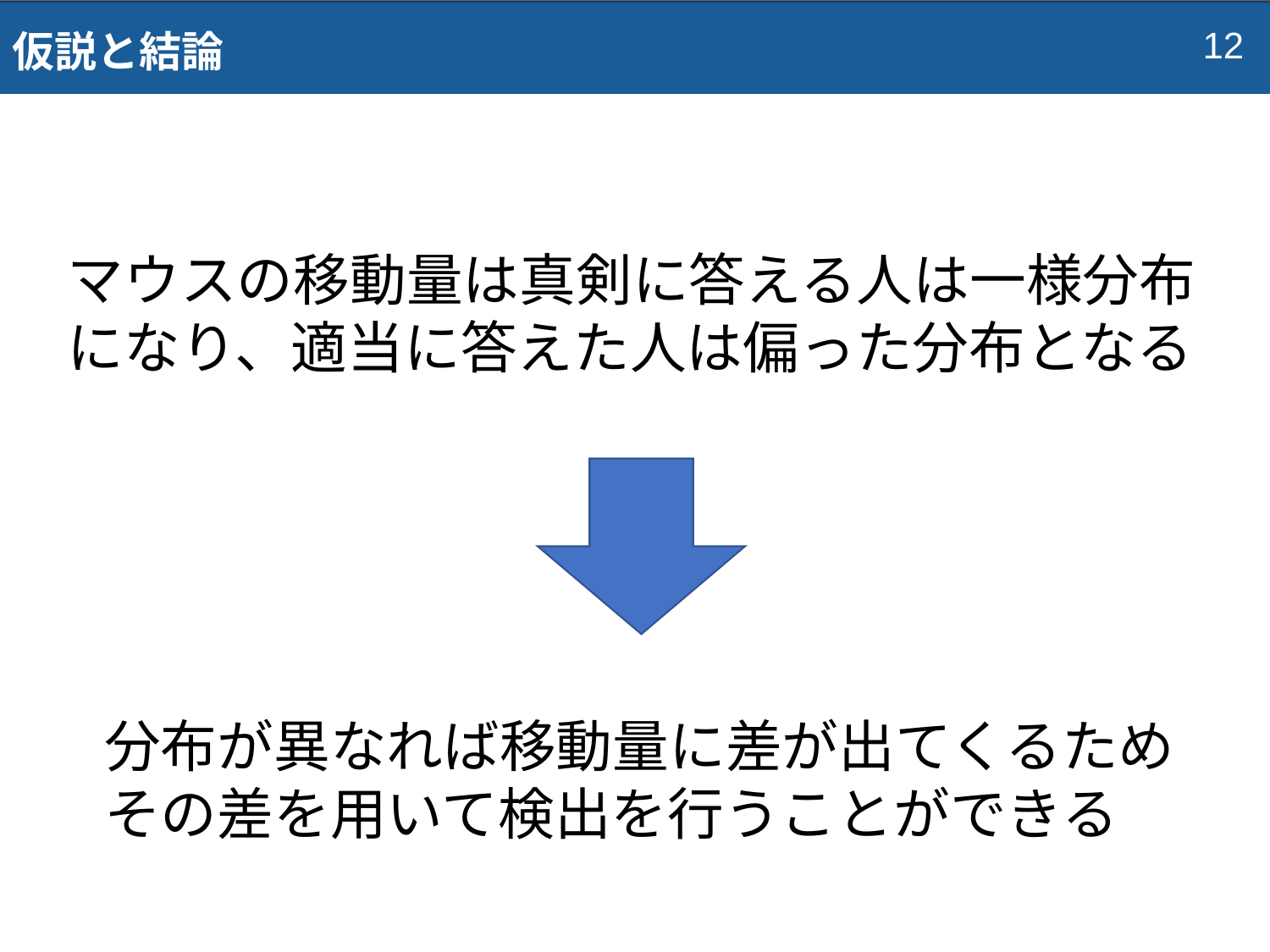

仮説と結論
12
マウスの移動量は真剣に答える人は一様分布になり、適当に答えた人は偏った分布となる

分布が異なれば移動量に差が出てくるためその差を用いて検出を行うことができる